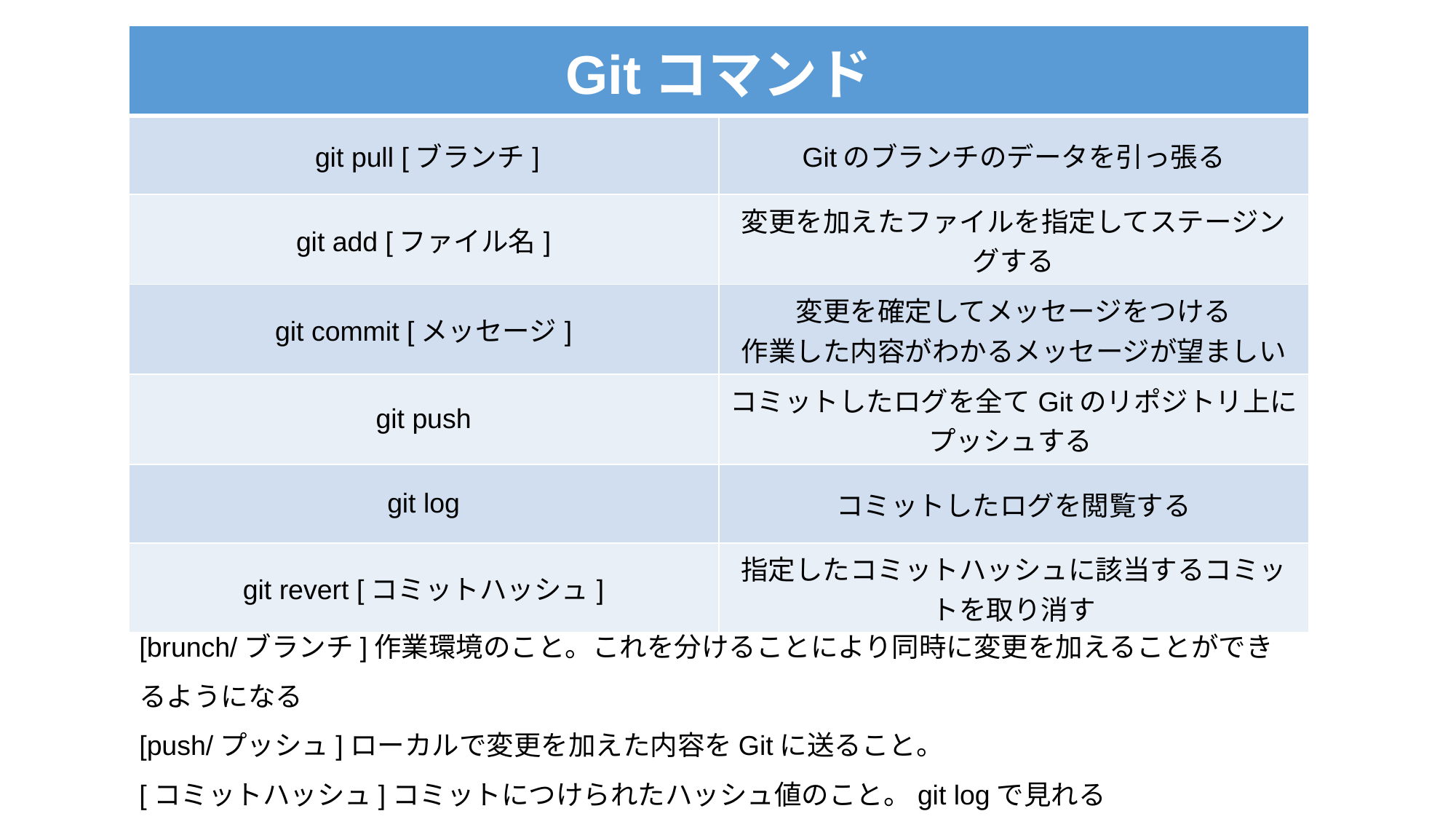

| Gitコマンド |  |
| --- | --- |
| git pull [ブランチ] | Gitのブランチのデータを引っ張る |
| git add [ファイル名] | 変更を加えたファイルを指定してステージングする |
| git commit [メッセージ] | 変更を確定してメッセージをつける 作業した内容がわかるメッセージが望ましい |
| git push | コミットしたログを全てGitのリポジトリ上にプッシュする |
| git log | コミットしたログを閲覧する |
| git revert [コミットハッシュ] | 指定したコミットハッシュに該当するコミットを取り消す |
[brunch/ブランチ]作業環境のこと。これを分けることにより同時に変更を加えることができるようになる
[push/プッシュ]ローカルで変更を加えた内容をGitに送ること。
[コミットハッシュ]コミットにつけられたハッシュ値のこと。git logで見れる